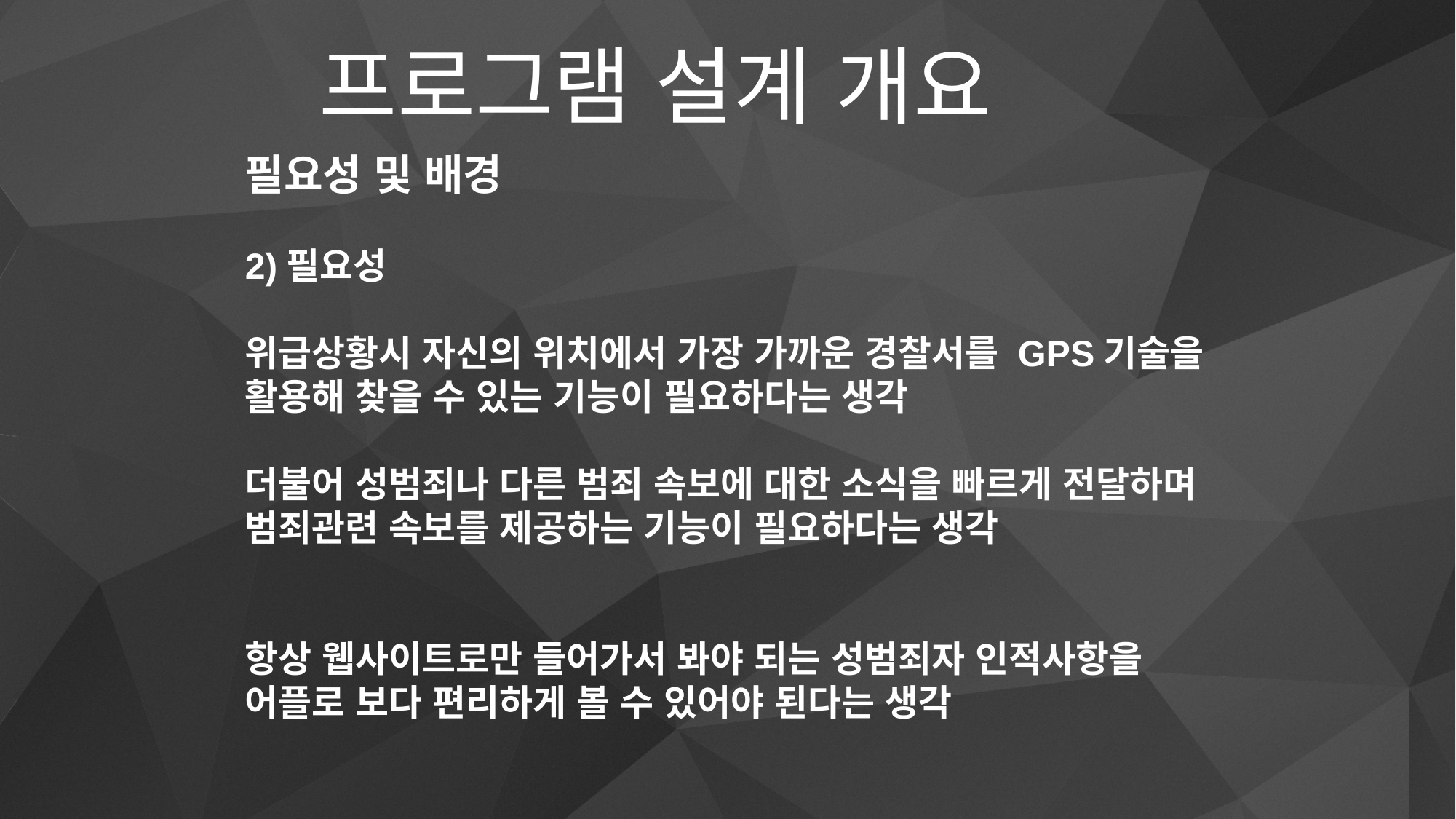

# 프로그램 설계 개요
필요성 및 배경

2)필요성

위급상황시 자신의 위치에서 가장 가까운 경찰서를 GPS기술을 활용해 찾을 수 있는 기능이 필요하다는 생각

더불어 성범죄나 다른 범죄 속보에 대한 소식을 빠르게 전달하며 범죄관련 속보를 제공하는 기능이 필요하다는 생각

항상 웹사이트로만 들어가서 봐야 되는 성범죄자 인적사항을
어플로 보다 편리하게 볼 수 있어야 된다는 생각